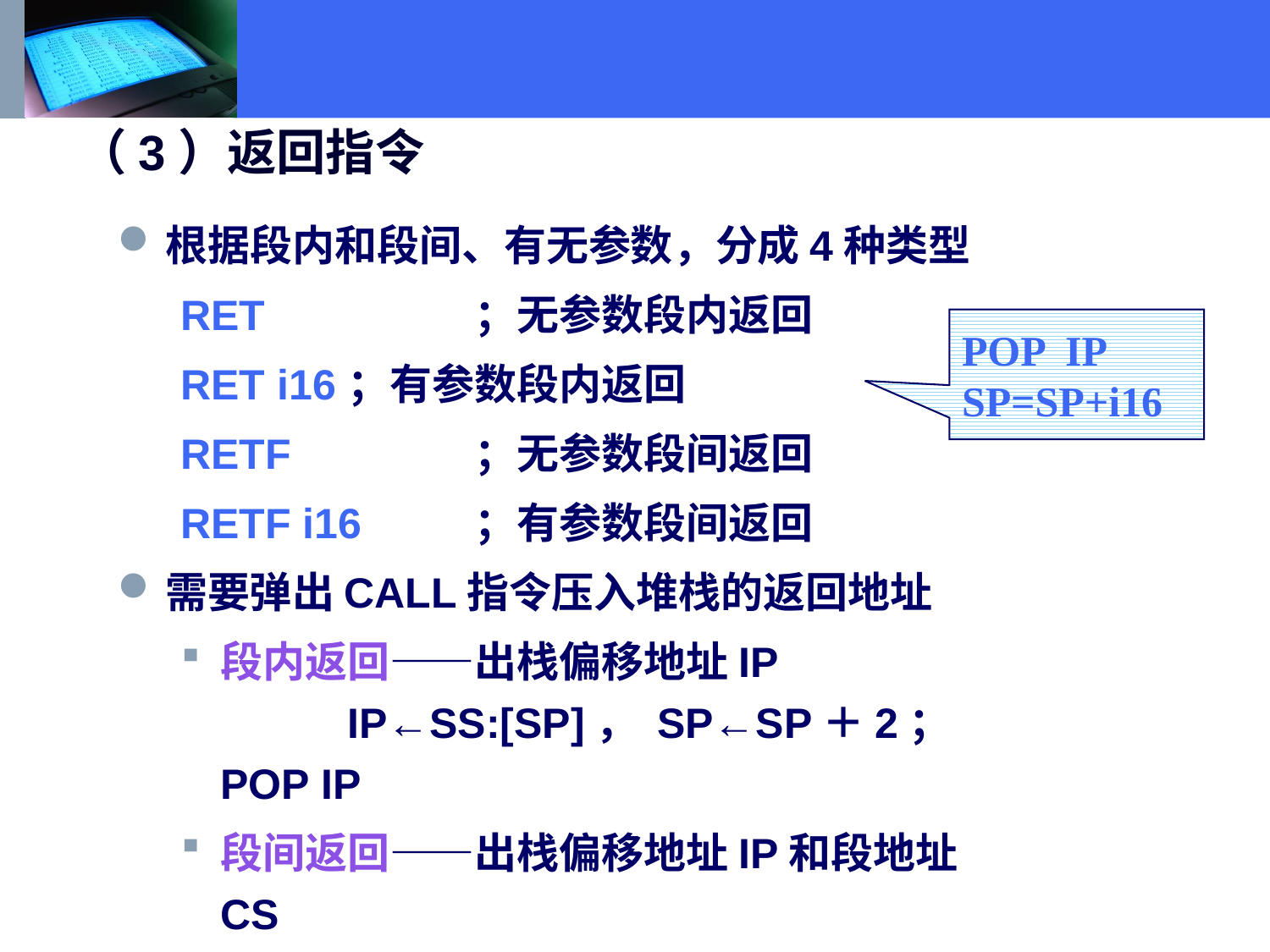

（3）返回指令
根据段内和段间、有无参数，分成4种类型
RET		；无参数段内返回
RET i16	；有参数段内返回
RETF		；无参数段间返回
RETF i16	；有参数段间返回
需要弹出CALL指令压入堆栈的返回地址
段内返回——出栈偏移地址IP
		IP←SS:[SP]， SP←SP＋2；POP IP
段间返回——出栈偏移地址IP和段地址CS
		IP←SS:[SP]，SP←SP＋2； POP IP
		CS←SS:[SP]，SP←SP＋2;  POP CS
POP  IP
SP=SP+i16